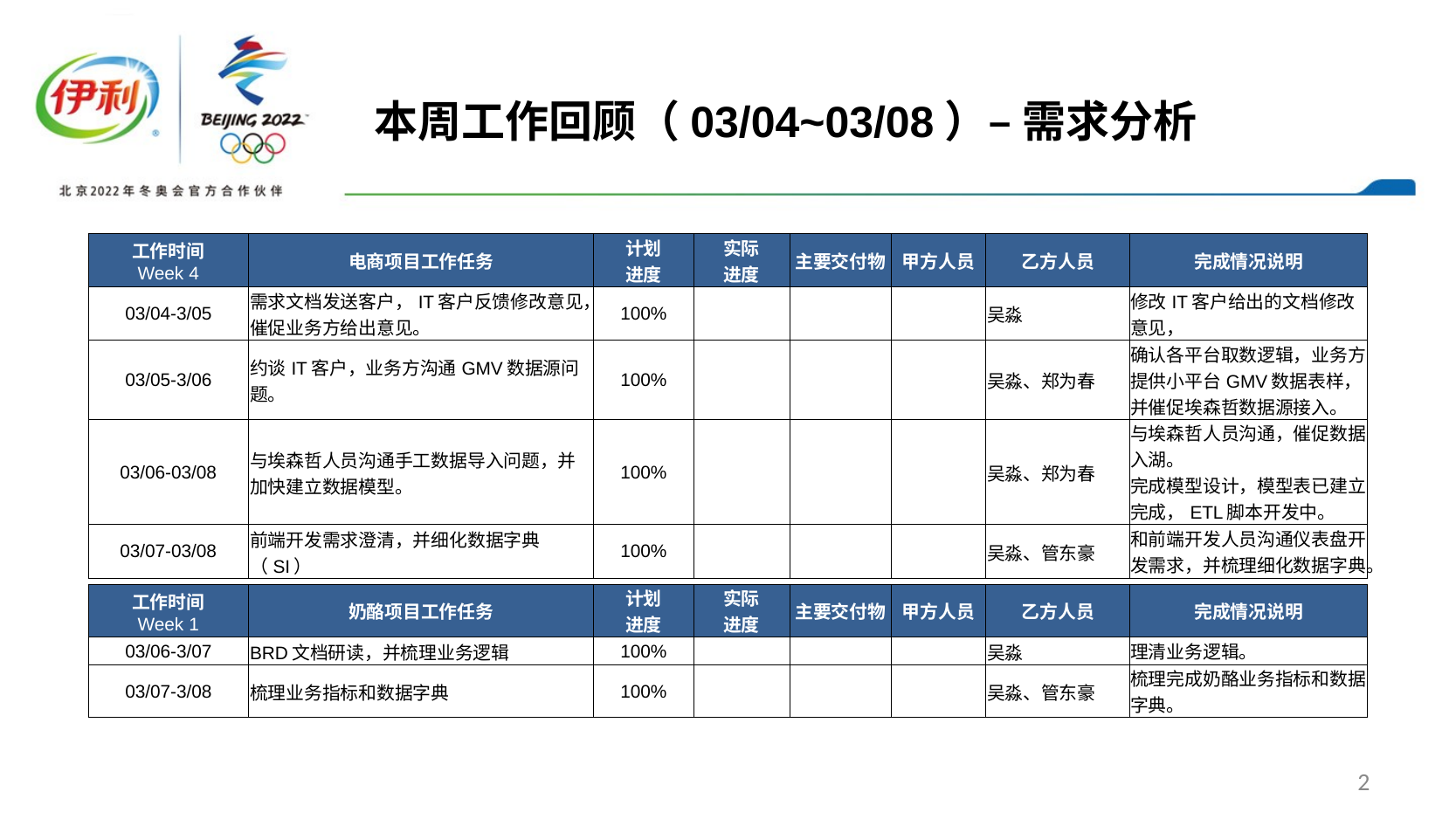

本周工作回顾（03/04~03/08）– 需求分析
| 工作时间 Week 4 | 电商项目工作任务 | 计划 进度 | 实际 进度 | 主要交付物 | 甲方人员 | 乙方人员 | 完成情况说明 |
| --- | --- | --- | --- | --- | --- | --- | --- |
| 03/04-3/05 | 需求文档发送客户，IT客户反馈修改意见，催促业务方给出意见。 | 100% |  |  |  | 吴淼 | 修改IT客户给出的文档修改意见， |
| 03/05-3/06 | 约谈IT客户，业务方沟通GMV数据源问题。 | 100% |  |  |  | 吴淼、郑为春 | 确认各平台取数逻辑，业务方提供小平台GMV数据表样，并催促埃森哲数据源接入。 |
| 03/06-03/08 | 与埃森哲人员沟通手工数据导入问题，并加快建立数据模型。 | 100% |  |  |  | 吴淼、郑为春 | 与埃森哲人员沟通，催促数据入湖。 完成模型设计，模型表已建立完成，ETL脚本开发中。 |
| 03/07-03/08 | 前端开发需求澄清，并细化数据字典（SI） | 100% |  |  |  | 吴淼、管东豪 | 和前端开发人员沟通仪表盘开发需求，并梳理细化数据字典。 |
| 工作时间 Week 1 | 奶酪项目工作任务 | 计划 进度 | 实际 进度 | 主要交付物 | 甲方人员 | 乙方人员 | 完成情况说明 |
| --- | --- | --- | --- | --- | --- | --- | --- |
| 03/06-3/07 | BRD文档研读，并梳理业务逻辑 | 100% |  |  |  | 吴淼 | 理清业务逻辑。 |
| 03/07-3/08 | 梳理业务指标和数据字典 | 100% |  |  |  | 吴淼、管东豪 | 梳理完成奶酪业务指标和数据字典。 |
2